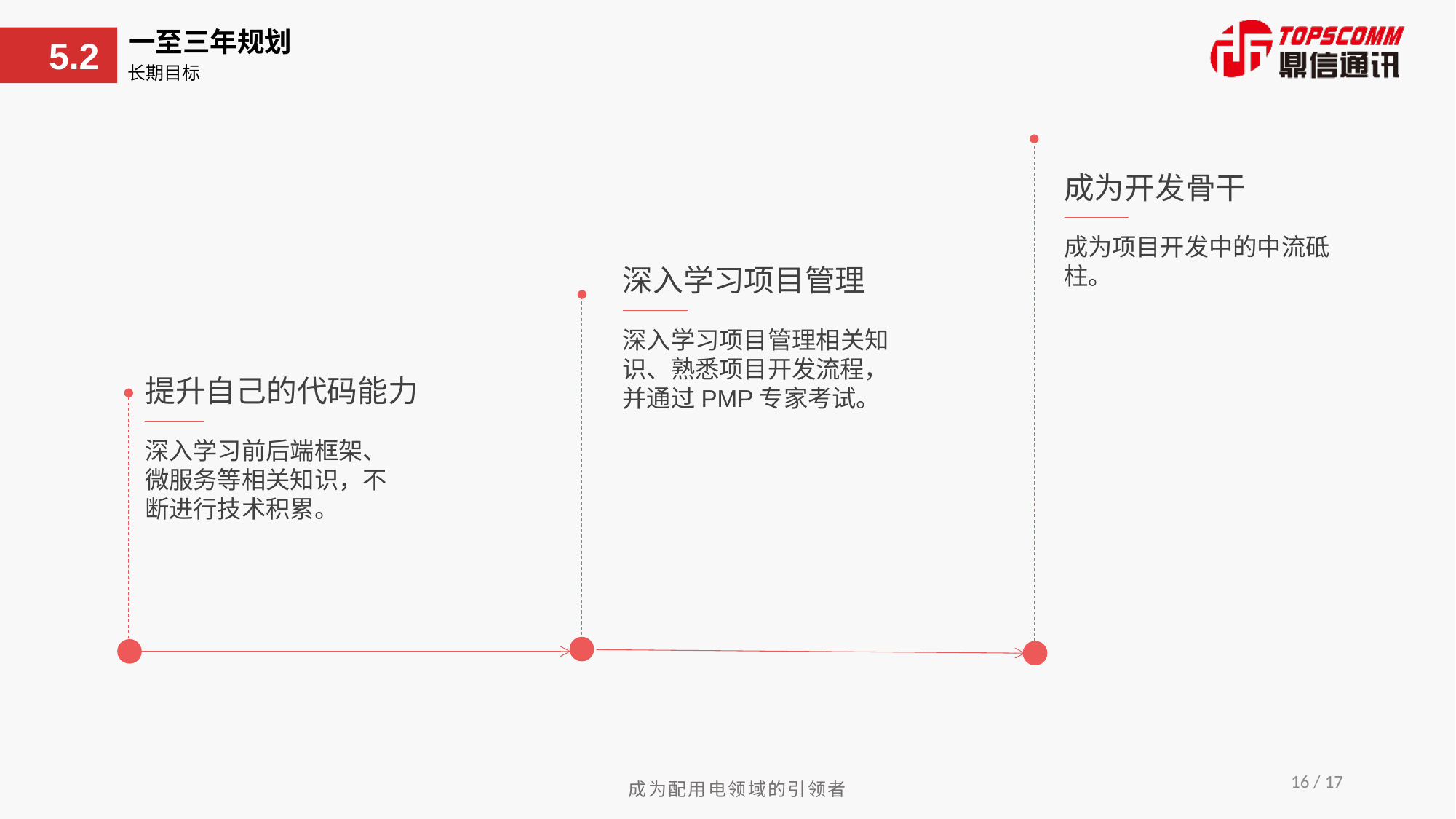

一至三年规划

5.2
长期目标
成为开发骨干
成为项目开发中的中流砥柱。
深入学习项目管理
深入学习项目管理相关知识、熟悉项目开发流程，并通过PMP专家考试。
提升自己的代码能力
深入学习前后端框架、微服务等相关知识，不断进行技术积累。

16 / 17